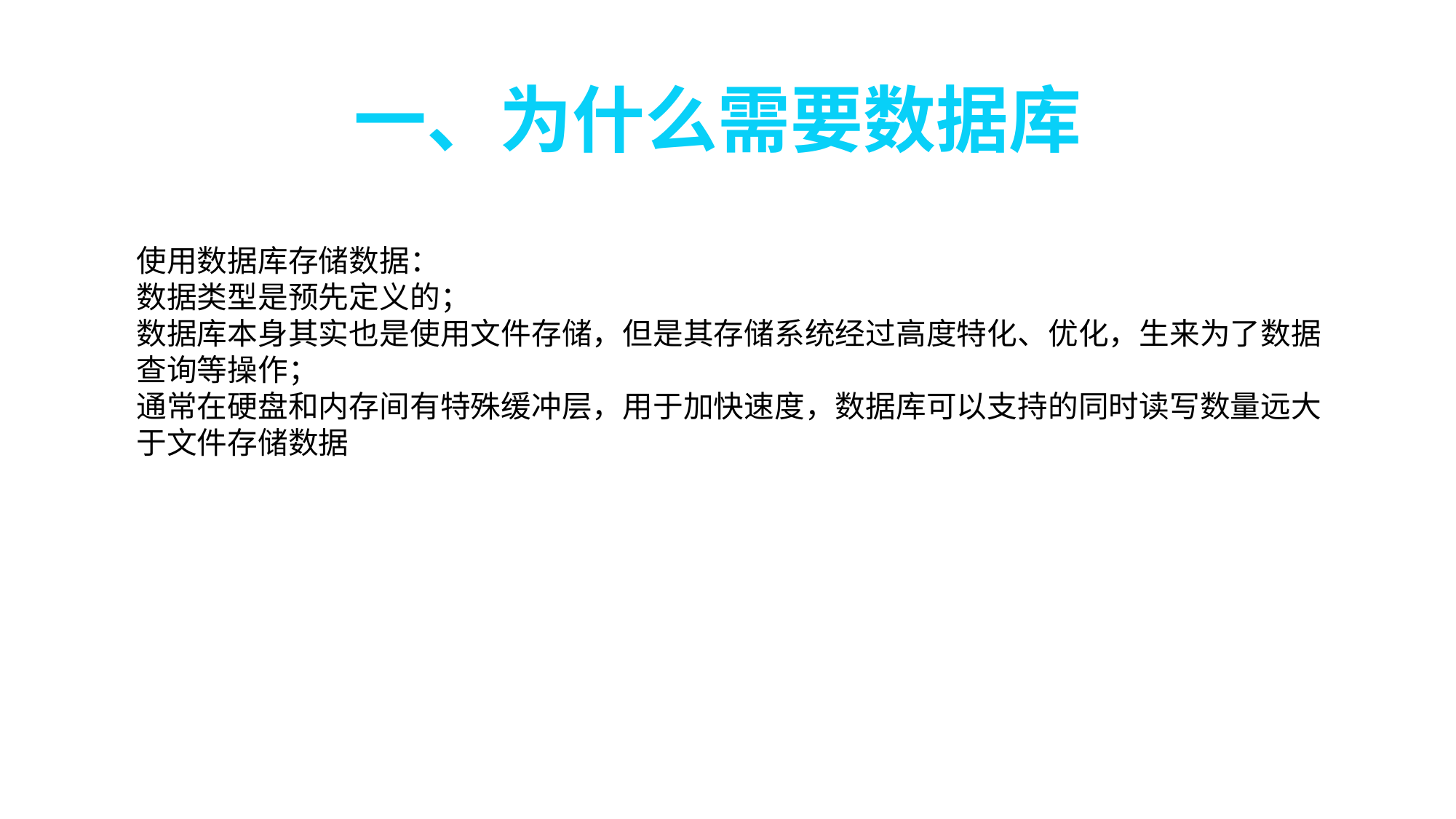

一、为什么需要数据库
使用数据库存储数据：
数据类型是预先定义的；
数据库本身其实也是使用文件存储，但是其存储系统经过高度特化、优化，生来为了数据查询等操作；
通常在硬盘和内存间有特殊缓冲层，用于加快速度，数据库可以支持的同时读写数量远大于文件存储数据